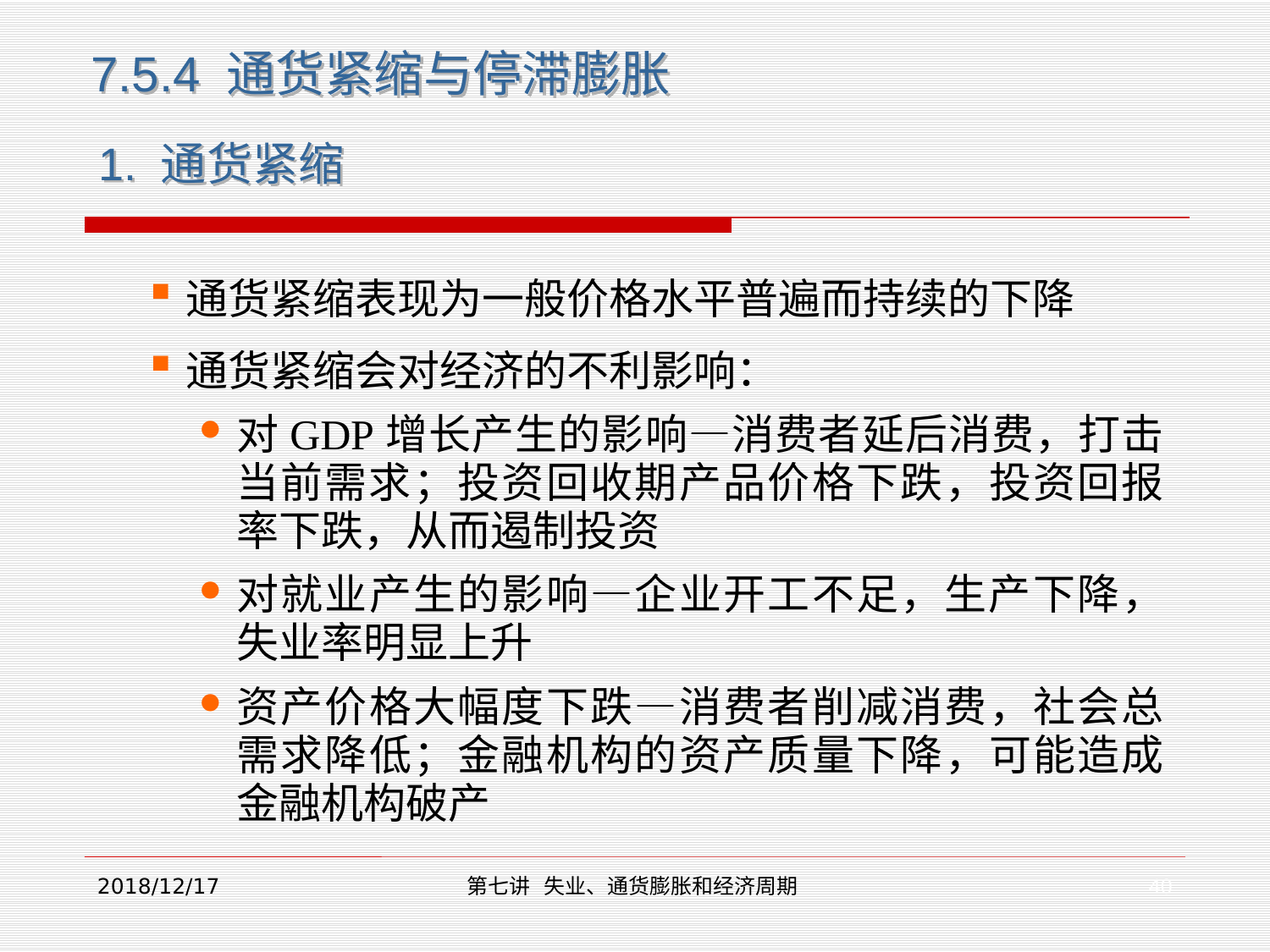

7.5.4 通货紧缩与停滞膨胀
1. 通货紧缩
通货紧缩表现为一般价格水平普遍而持续的下降
通货紧缩会对经济的不利影响：
对GDP增长产生的影响—消费者延后消费，打击当前需求；投资回收期产品价格下跌，投资回报率下跌，从而遏制投资
对就业产生的影响—企业开工不足，生产下降，失业率明显上升
资产价格大幅度下跌—消费者削减消费，社会总需求降低；金融机构的资产质量下降，可能造成金融机构破产
40
2018/12/17
第七讲   失业、通货膨胀和经济周期